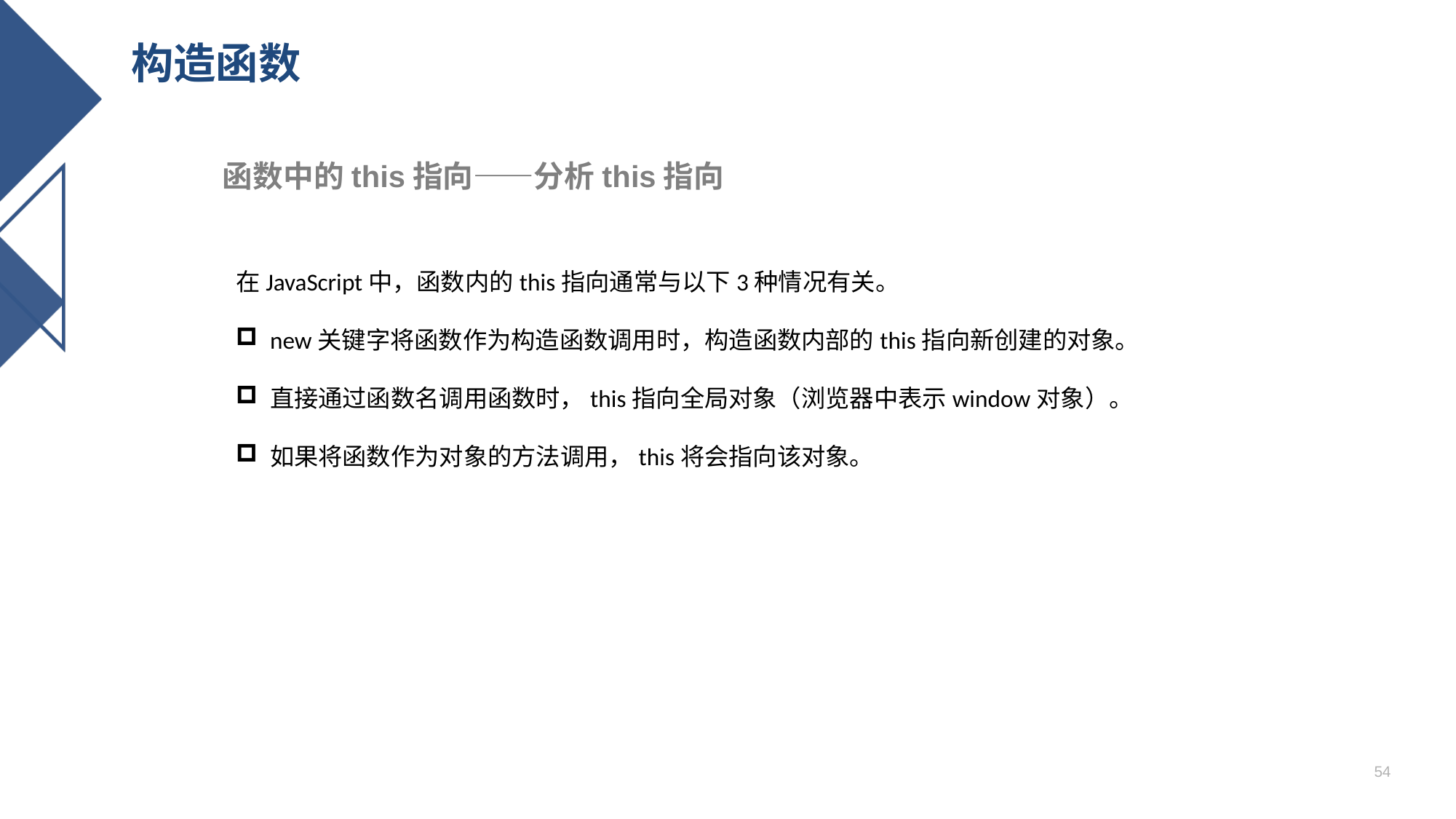

# 构造函数
函数中的this指向——分析this指向
在JavaScript中，函数内的this指向通常与以下3种情况有关。
new关键字将函数作为构造函数调用时，构造函数内部的this指向新创建的对象。
直接通过函数名调用函数时，this指向全局对象（浏览器中表示window对象）。
如果将函数作为对象的方法调用，this将会指向该对象。
54